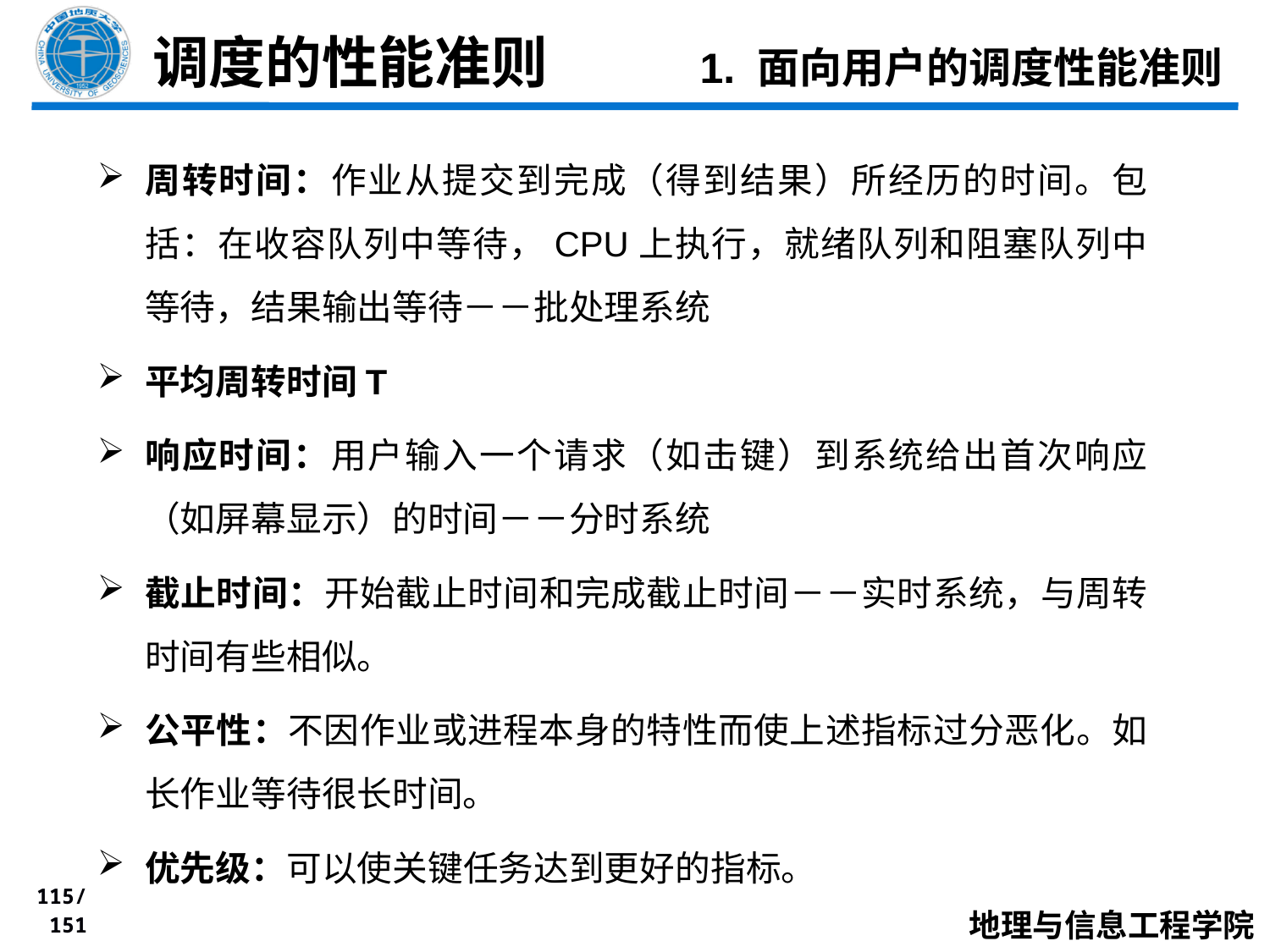

调度的性能准则
1. 面向用户的调度性能准则
周转时间：作业从提交到完成（得到结果）所经历的时间。包括：在收容队列中等待，CPU上执行，就绪队列和阻塞队列中等待，结果输出等待－－批处理系统
平均周转时间T
响应时间：用户输入一个请求（如击键）到系统给出首次响应（如屏幕显示）的时间－－分时系统
截止时间：开始截止时间和完成截止时间－－实时系统，与周转时间有些相似。
公平性：不因作业或进程本身的特性而使上述指标过分恶化。如长作业等待很长时间。
优先级：可以使关键任务达到更好的指标。